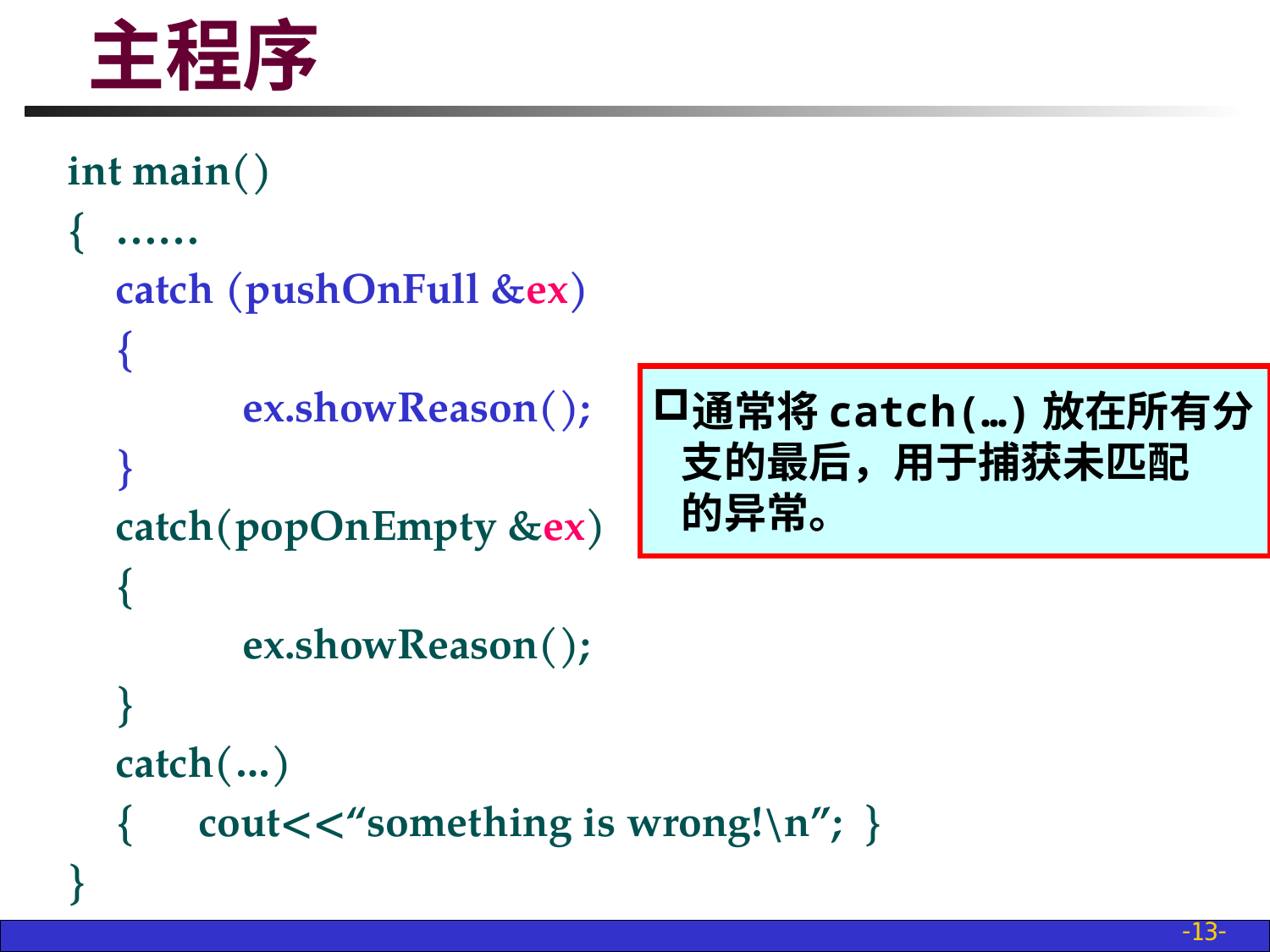

# 主程序
int main()
{	……
	catch (pushOnFull &ex)
	{
		ex.showReason();
	}
	catch(popOnEmpty &ex)
	{
		ex.showReason();
	}
	catch(…)
	{      cout<<“something is wrong!\n”;  }
}
通常将catch(…)放在所有分
  支的最后，用于捕获未匹配
  的异常。
-13-